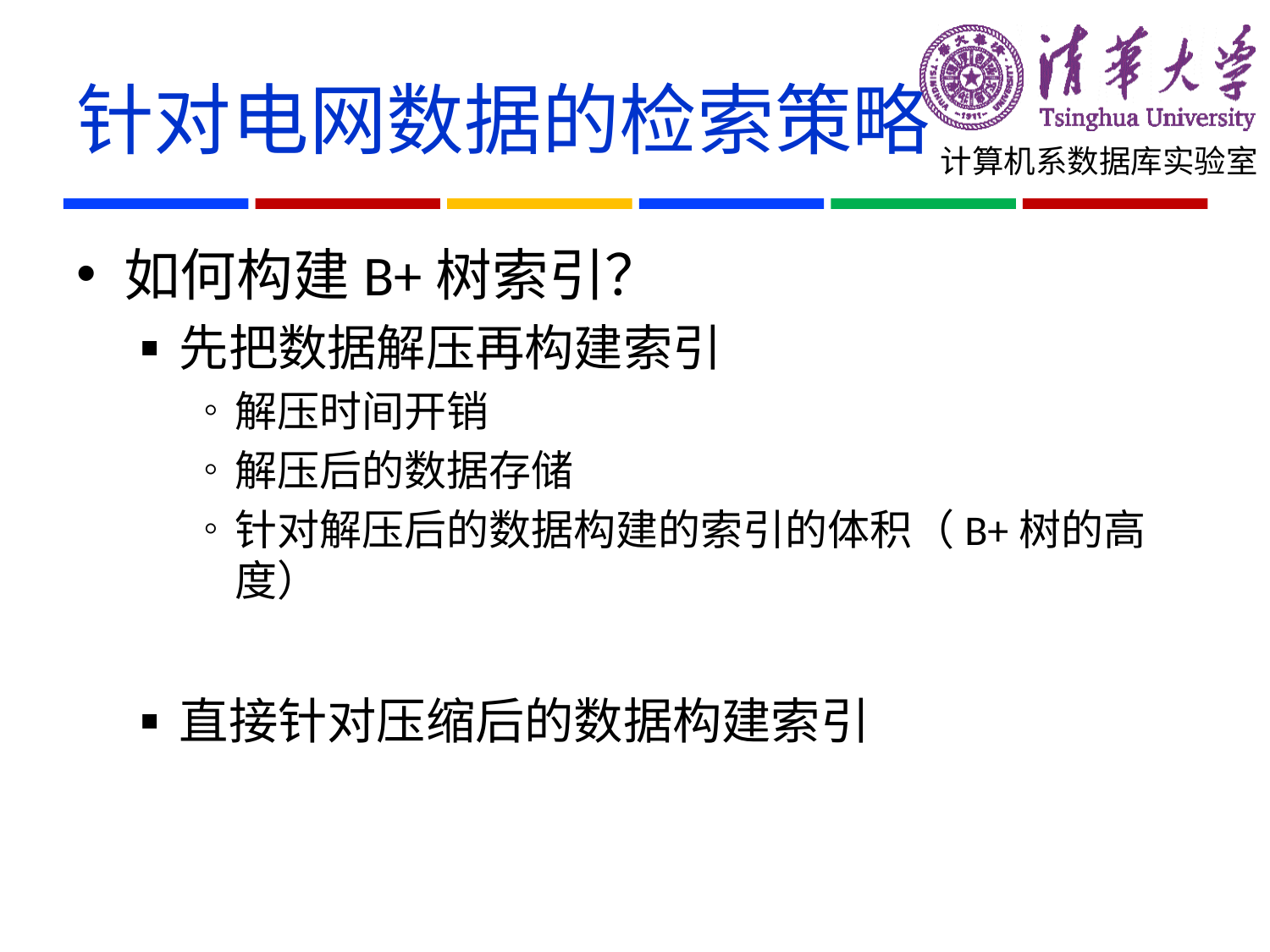

# 针对电网数据的检索策略
如何构建B+树索引？
先把数据解压再构建索引
解压时间开销
解压后的数据存储
针对解压后的数据构建的索引的体积（B+树的高度）

直接针对压缩后的数据构建索引